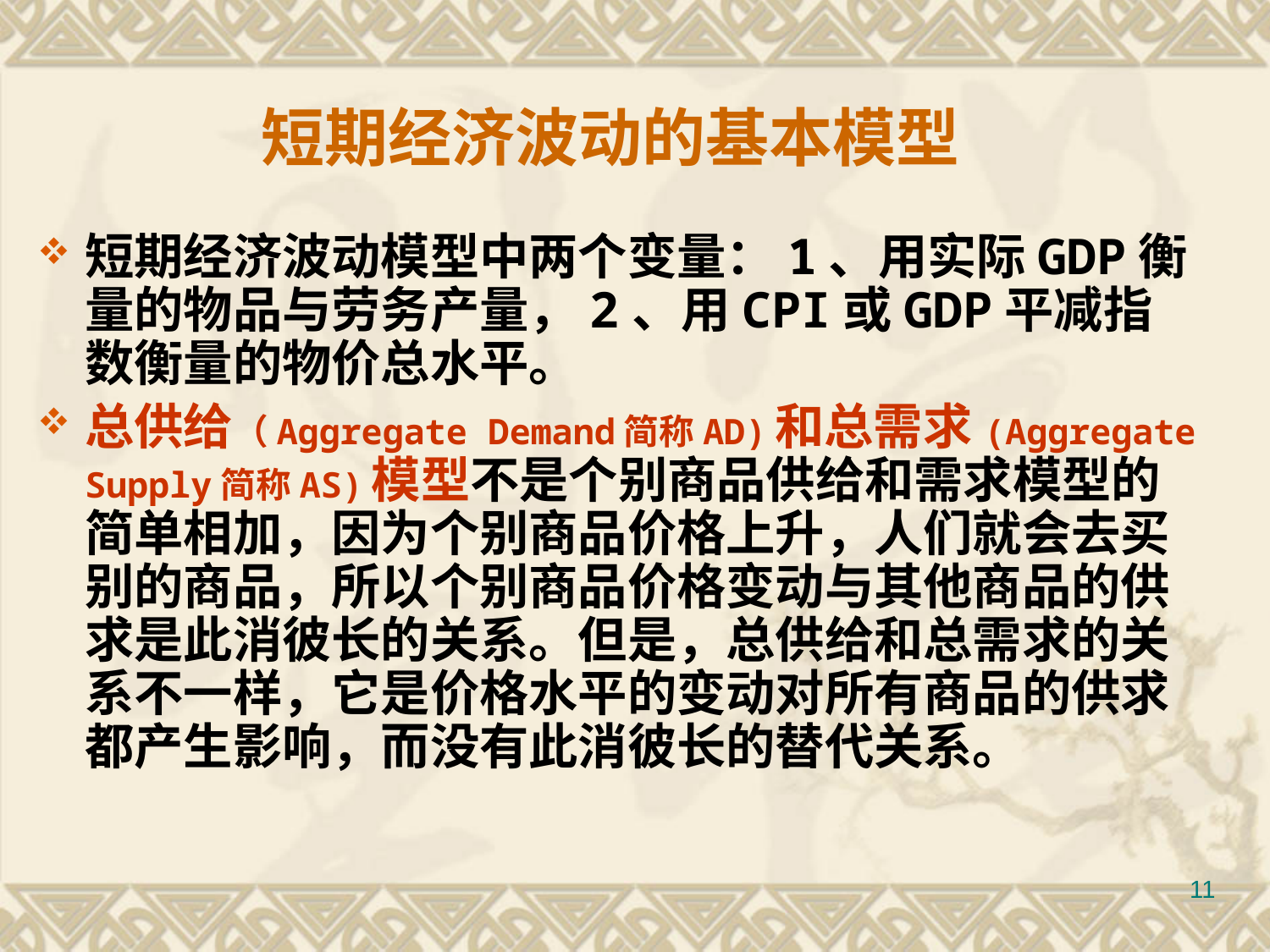

# 短期经济波动的基本模型
短期经济波动模型中两个变量：1、用实际GDP衡量的物品与劳务产量，2、用CPI或GDP平减指数衡量的物价总水平。
总供给（Aggregate Demand简称AD)和总需求(Aggregate Supply简称AS)模型不是个别商品供给和需求模型的简单相加，因为个别商品价格上升，人们就会去买别的商品，所以个别商品价格变动与其他商品的供求是此消彼长的关系。但是，总供给和总需求的关系不一样，它是价格水平的变动对所有商品的供求都产生影响，而没有此消彼长的替代关系。
11